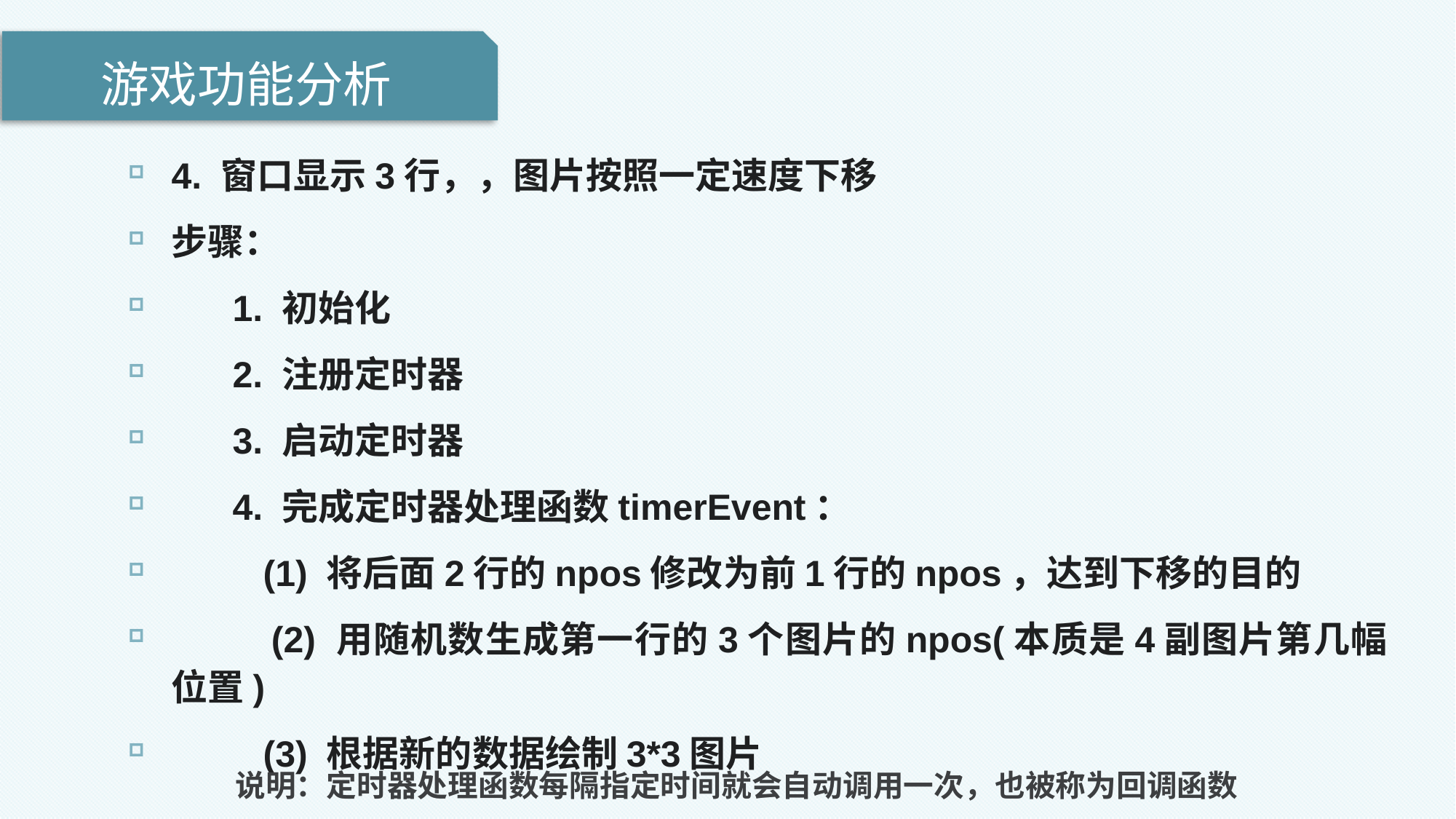

游戏功能分析
4. 窗口显示3行，，图片按照一定速度下移
步骤：
      1. 初始化
      2. 注册定时器
      3. 启动定时器
      4. 完成定时器处理函数timerEvent：
         (1) 将后面2行的npos修改为前1行的npos，达到下移的目的
         (2) 用随机数生成第一行的3个图片的npos(本质是4副图片第几幅位置)
         (3) 根据新的数据绘制3*3图片
说明：定时器处理函数每隔指定时间就会自动调用一次，也被称为回调函数